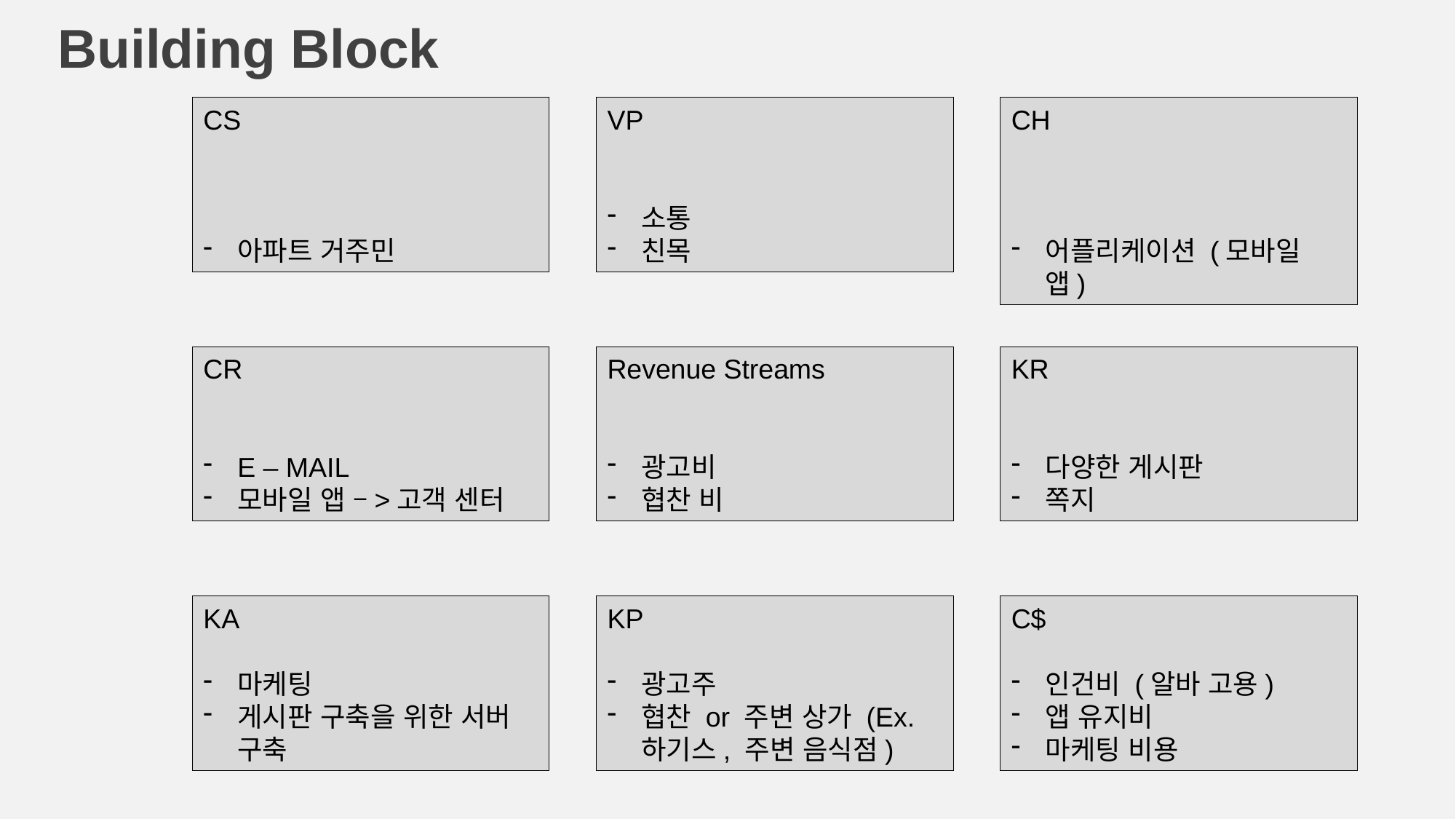

Building Block
CS

아파트 거주민
VP

소통
친목
CH

어플리케이션 (모바일 앱)
CR

E – MAIL
모바일 앱 –>고객 센터
Revenue Streams

광고비
협찬 비
KR

다양한 게시판
쪽지
KA

마케팅
게시판 구축을 위한 서버 구축
KP

광고주
협찬 or 주변 상가 (Ex. 하기스, 주변 음식점)
C$

인건비 (알바 고용)
앱 유지비
마케팅 비용